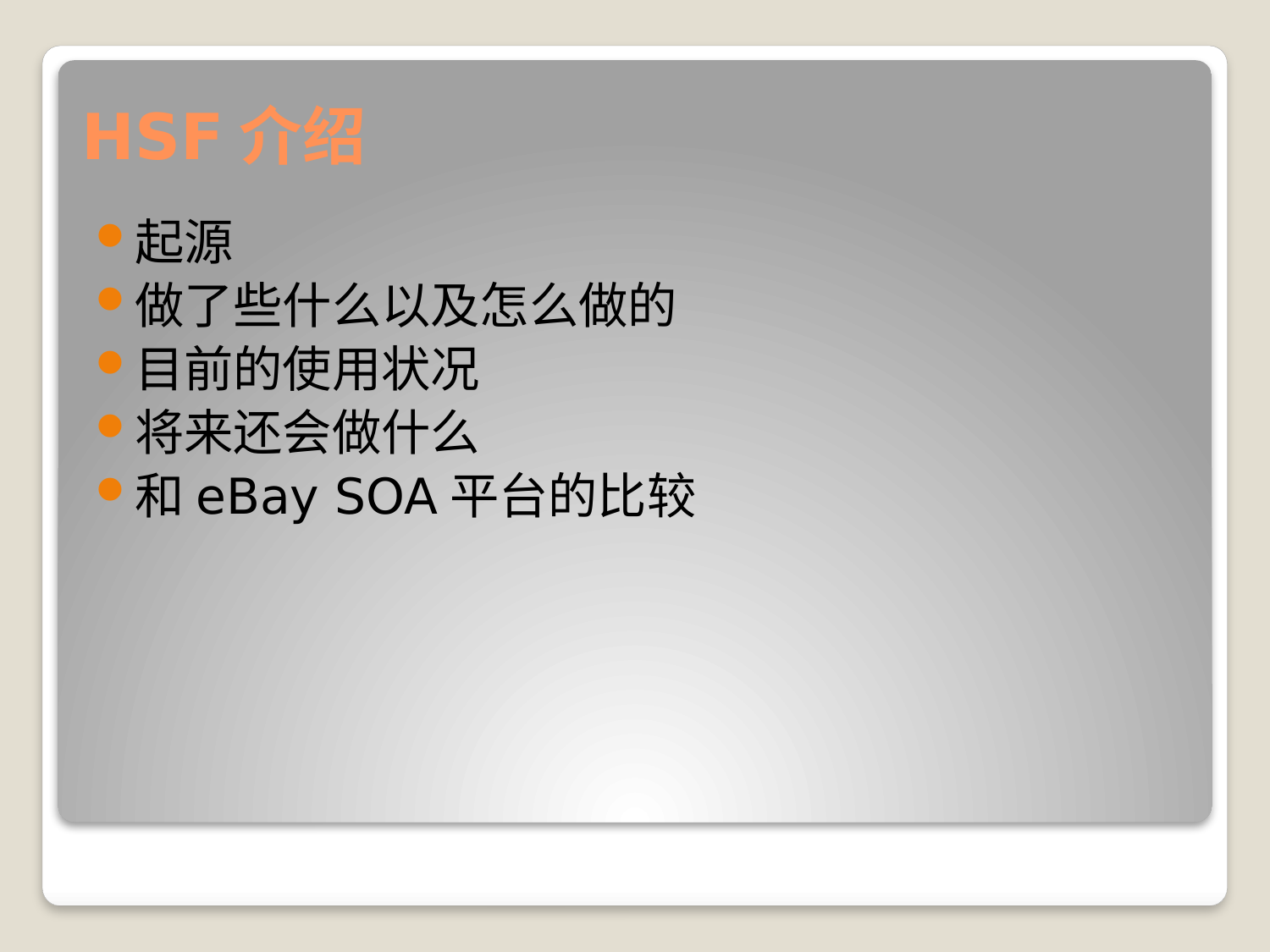

# HSF介绍
起源
做了些什么以及怎么做的
目前的使用状况
将来还会做什么
和eBay SOA平台的比较